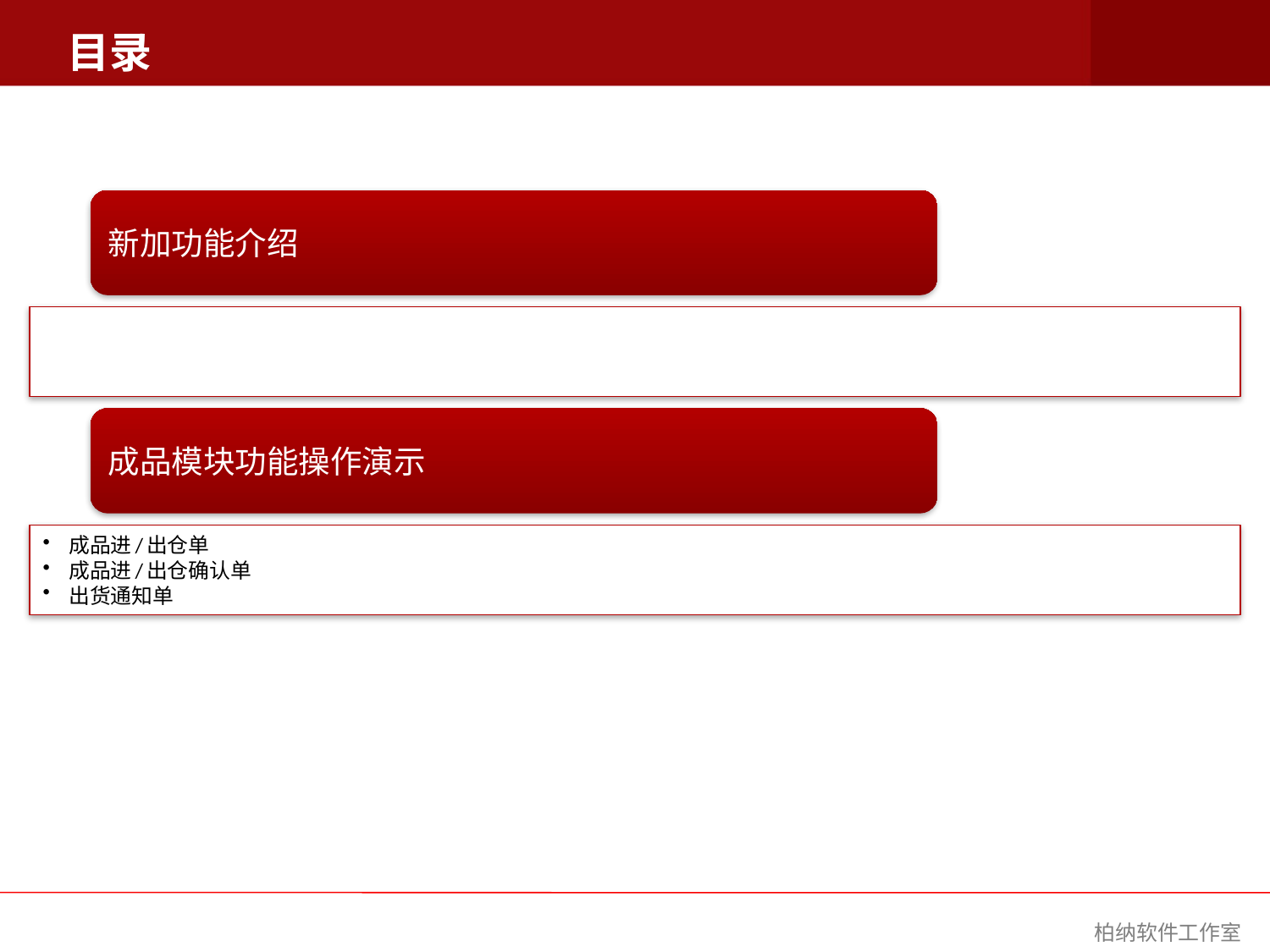

# 目录
新加功能介绍
成品进/出仓单
成品进/出仓确认单
出货通知单
成品模块功能操作演示
柏纳软件工作室